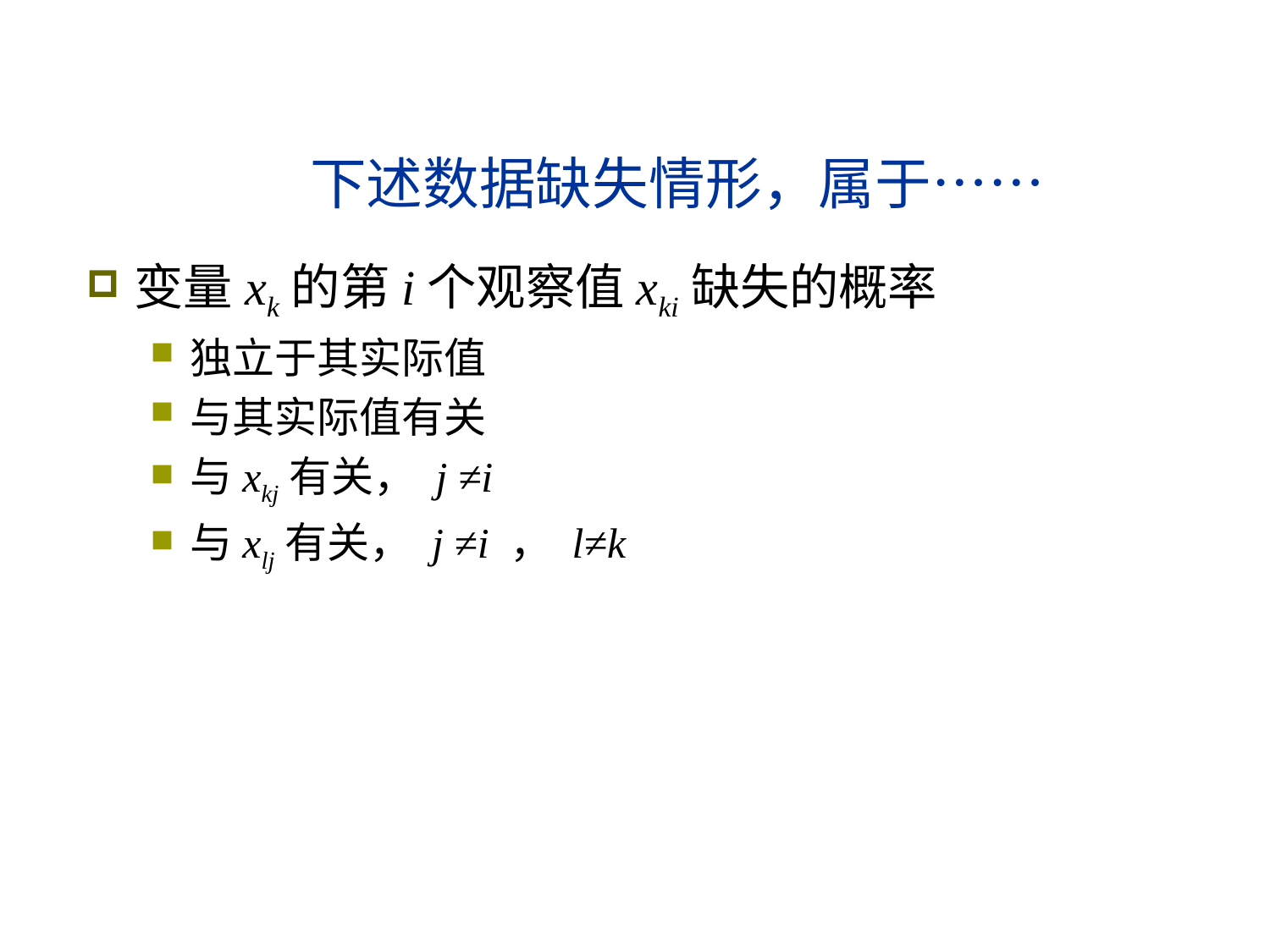

# 下述数据缺失情形，属于……
变量xk的第i个观察值xki缺失的概率
独立于其实际值
与其实际值有关
与xkj有关， j ≠i
与xlj有关， j ≠i ， l≠k